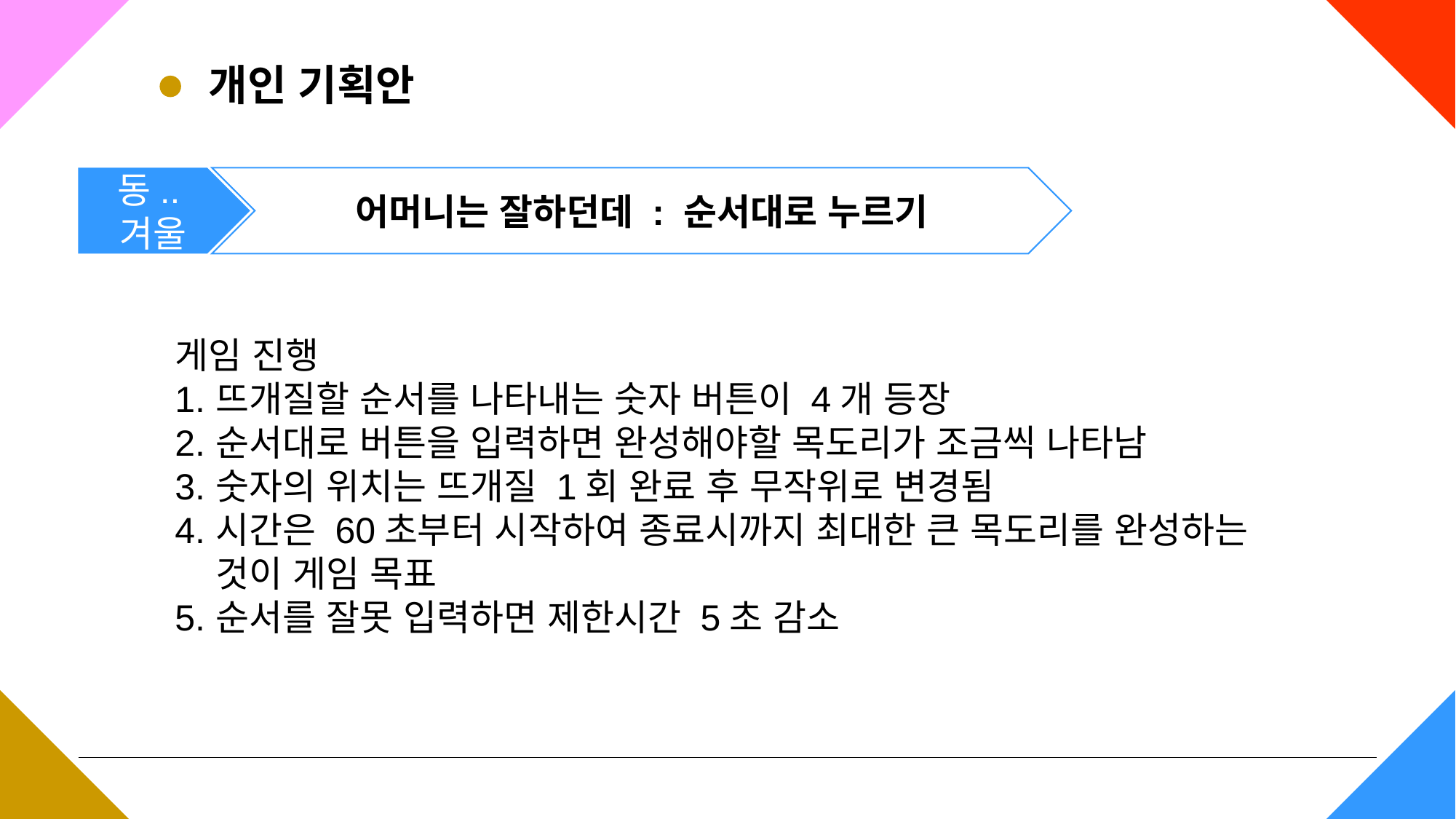

개인 기획안

동..겨울
어머니는 잘하던데 : 순서대로 누르기
게임 진행
뜨개질할 순서를 나타내는 숫자 버튼이 4개 등장
순서대로 버튼을 입력하면 완성해야할 목도리가 조금씩 나타남
숫자의 위치는 뜨개질 1회 완료 후 무작위로 변경됨
시간은 60초부터 시작하여 종료시까지 최대한 큰 목도리를 완성하는 것이 게임 목표
순서를 잘못 입력하면 제한시간 5초 감소